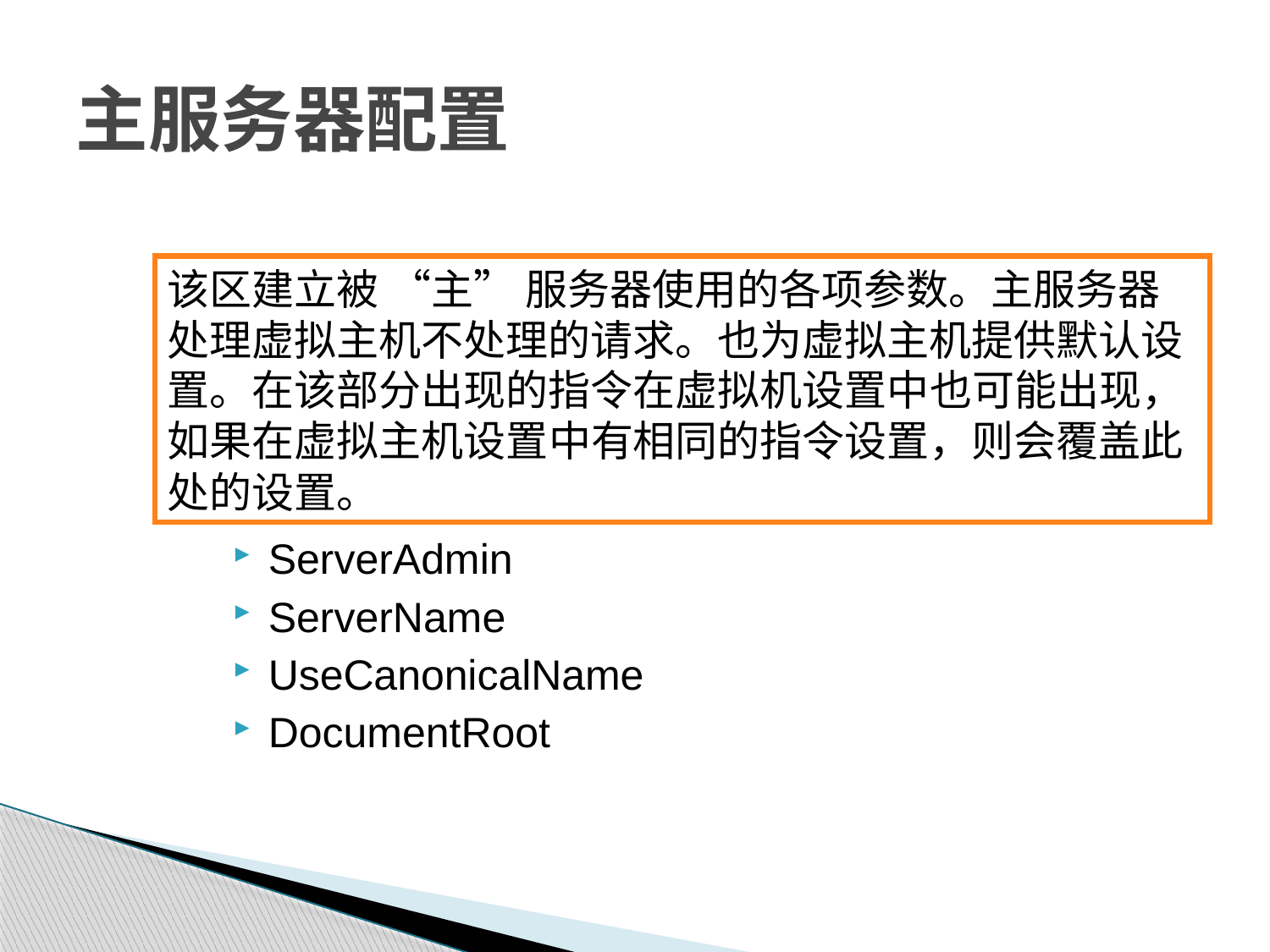

# 主服务器配置
该区建立被 “主” 服务器使用的各项参数。主服务器处理虚拟主机不处理的请求。也为虚拟主机提供默认设置。在该部分出现的指令在虚拟机设置中也可能出现，如果在虚拟主机设置中有相同的指令设置，则会覆盖此处的设置。
ServerAdmin
ServerName
UseCanonicalName
DocumentRoot